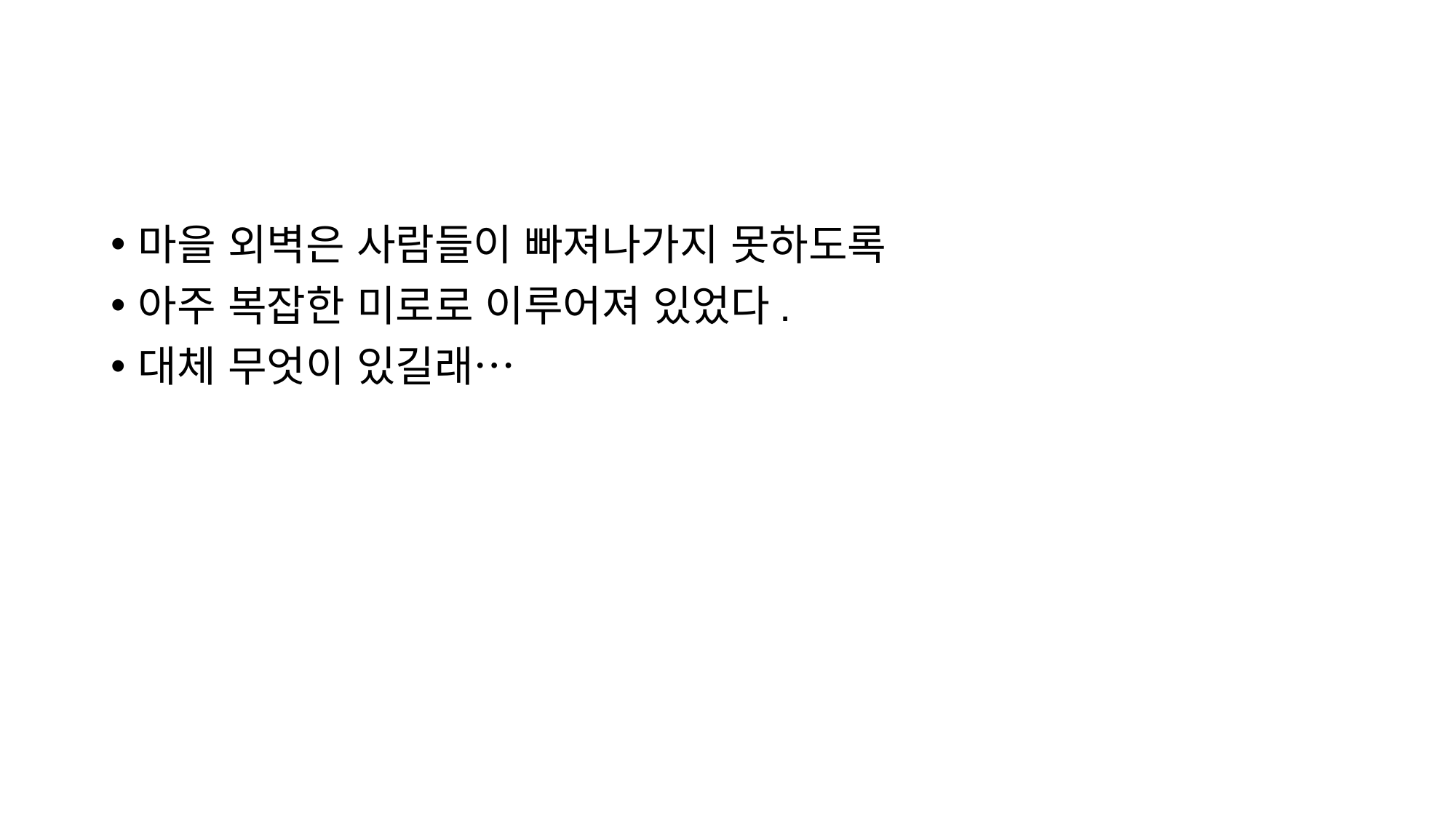

#
마을 외벽은 사람들이 빠져나가지 못하도록
아주 복잡한 미로로 이루어져 있었다.
대체 무엇이 있길래…